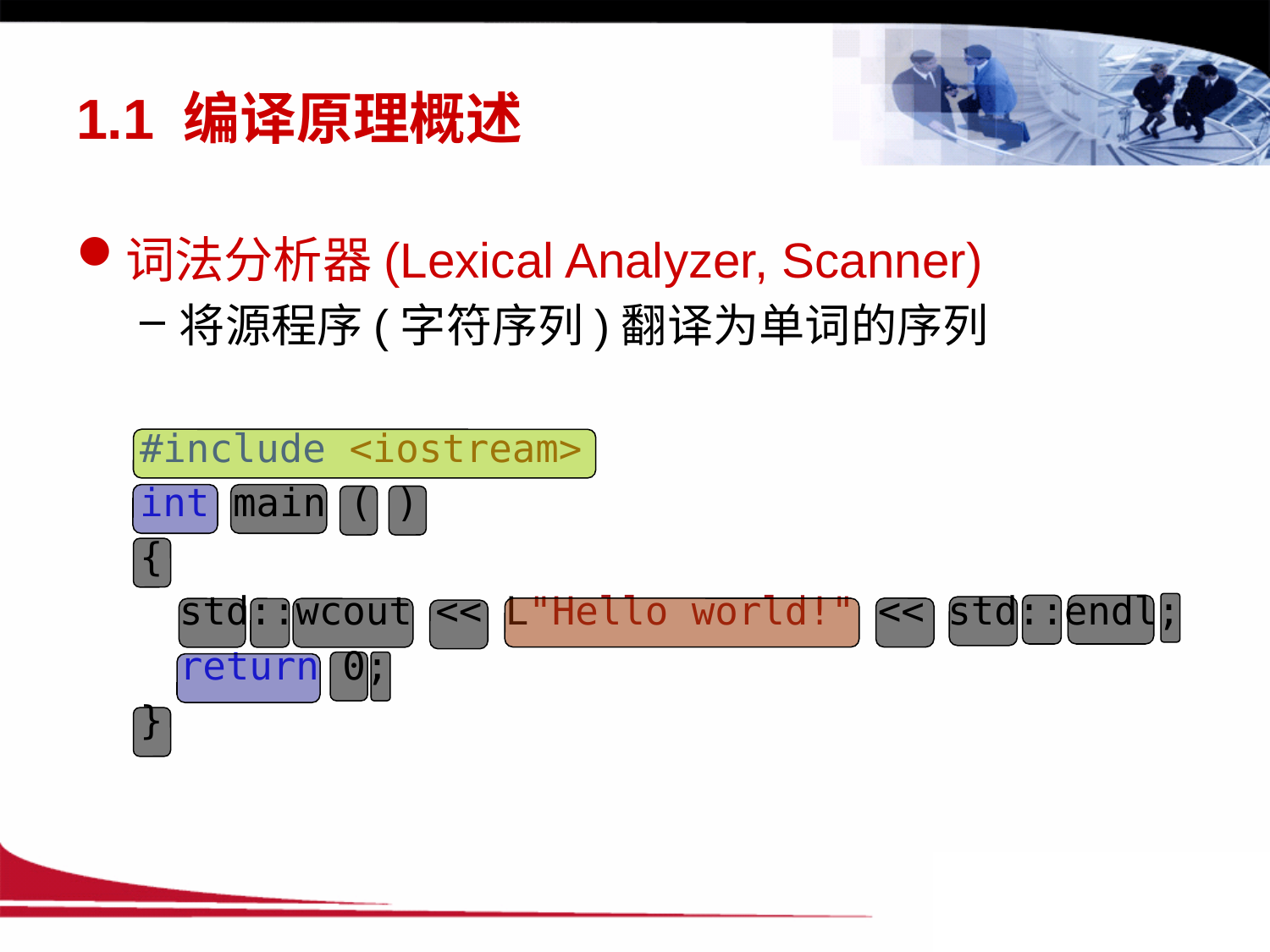

# 1.1 编译原理概述
词法分析器(Lexical Analyzer, Scanner)
将源程序(字符序列)翻译为单词的序列

#include <iostream>
int main ( )
{
	std::wcout << L"Hello world!" << std::endl;
	return 0;
}